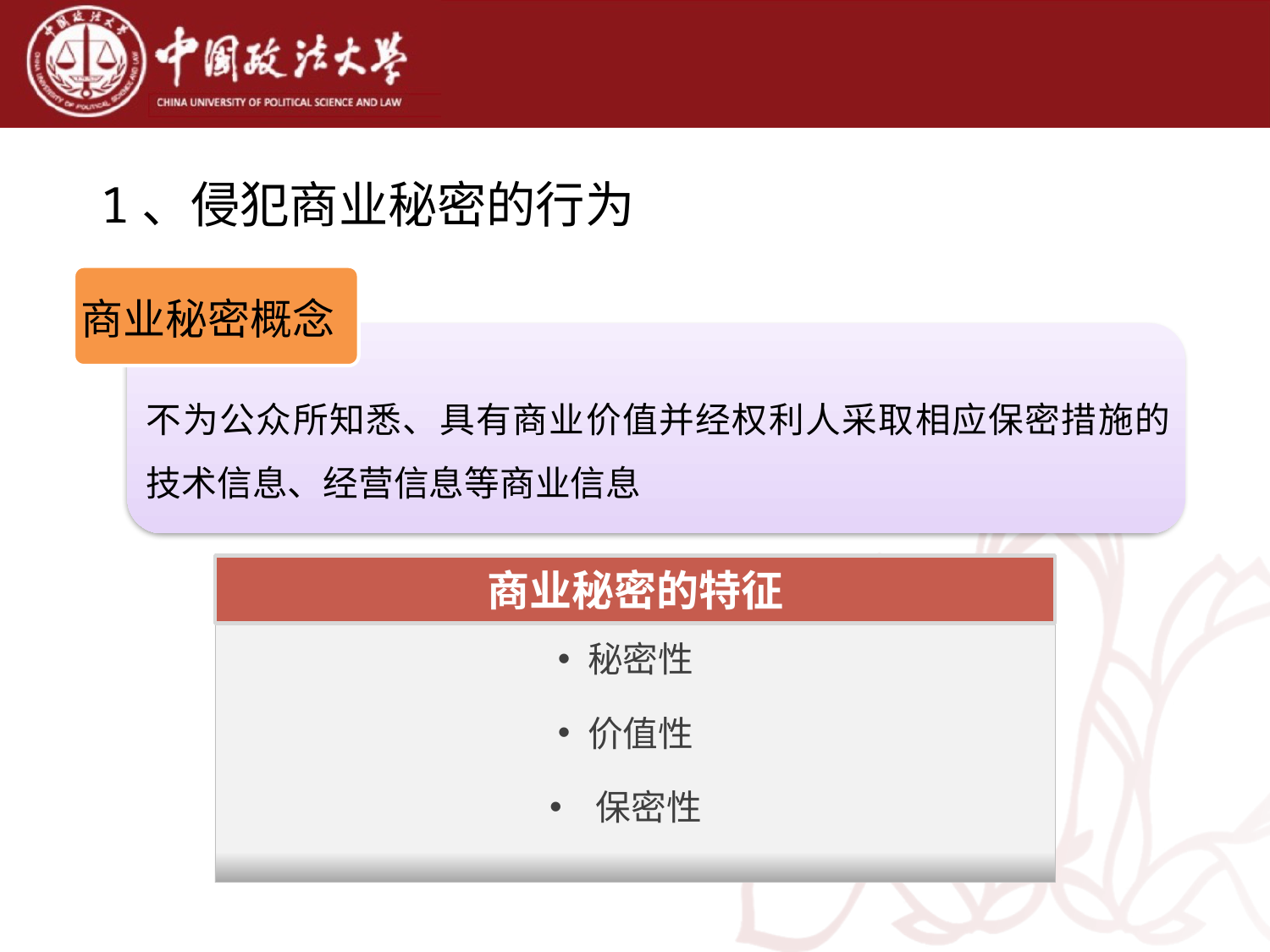

# 1、侵犯商业秘密的行为

商业秘密概念

不为公众所知悉、具有商业价值并经权利人采取相应保密措施的技术信息、经营信息等商业信息
商业秘密的特征

秘密性
价值性
 保密性